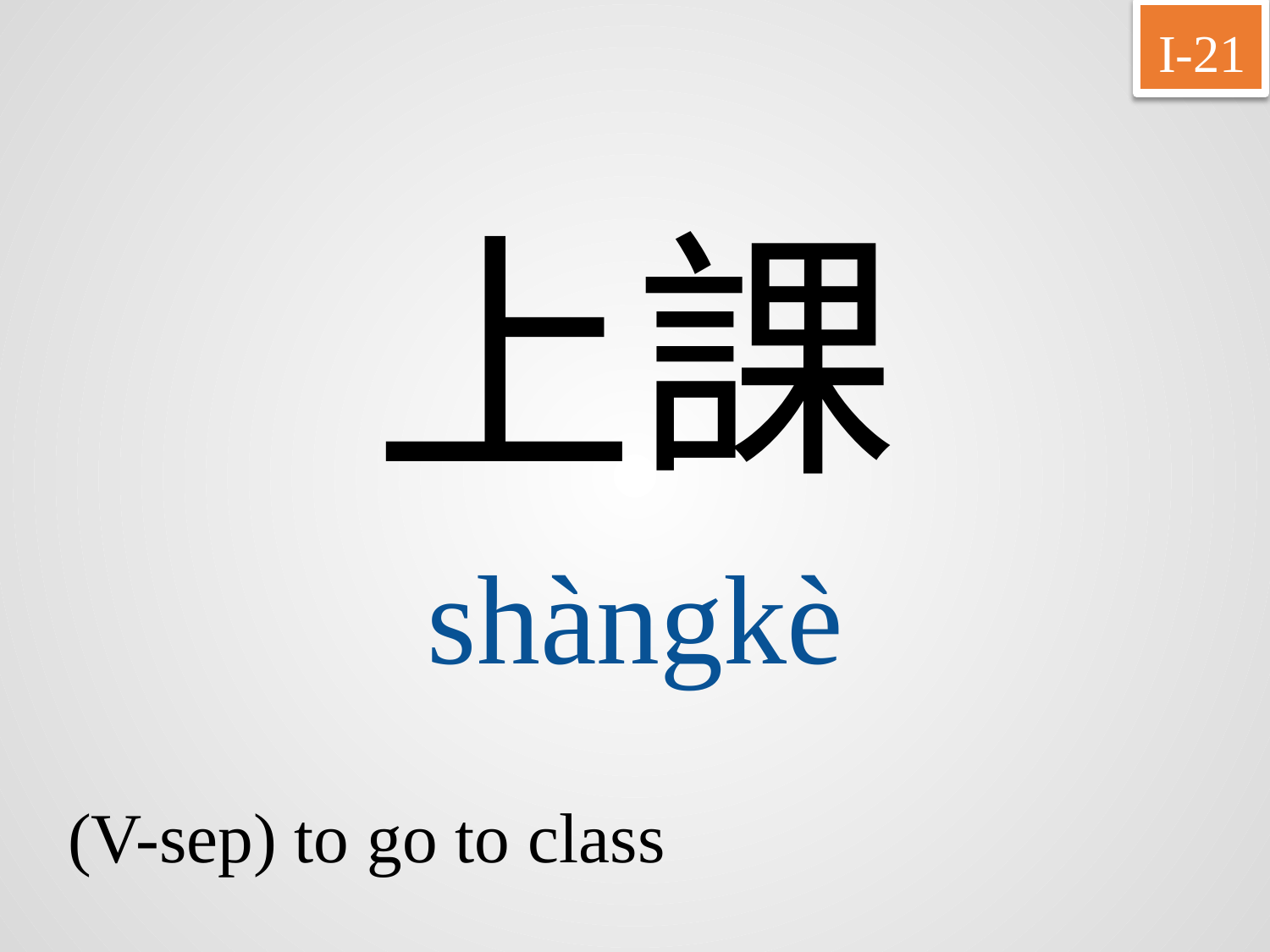

I-21

上課
shàngkè
(V-sep) to go to class